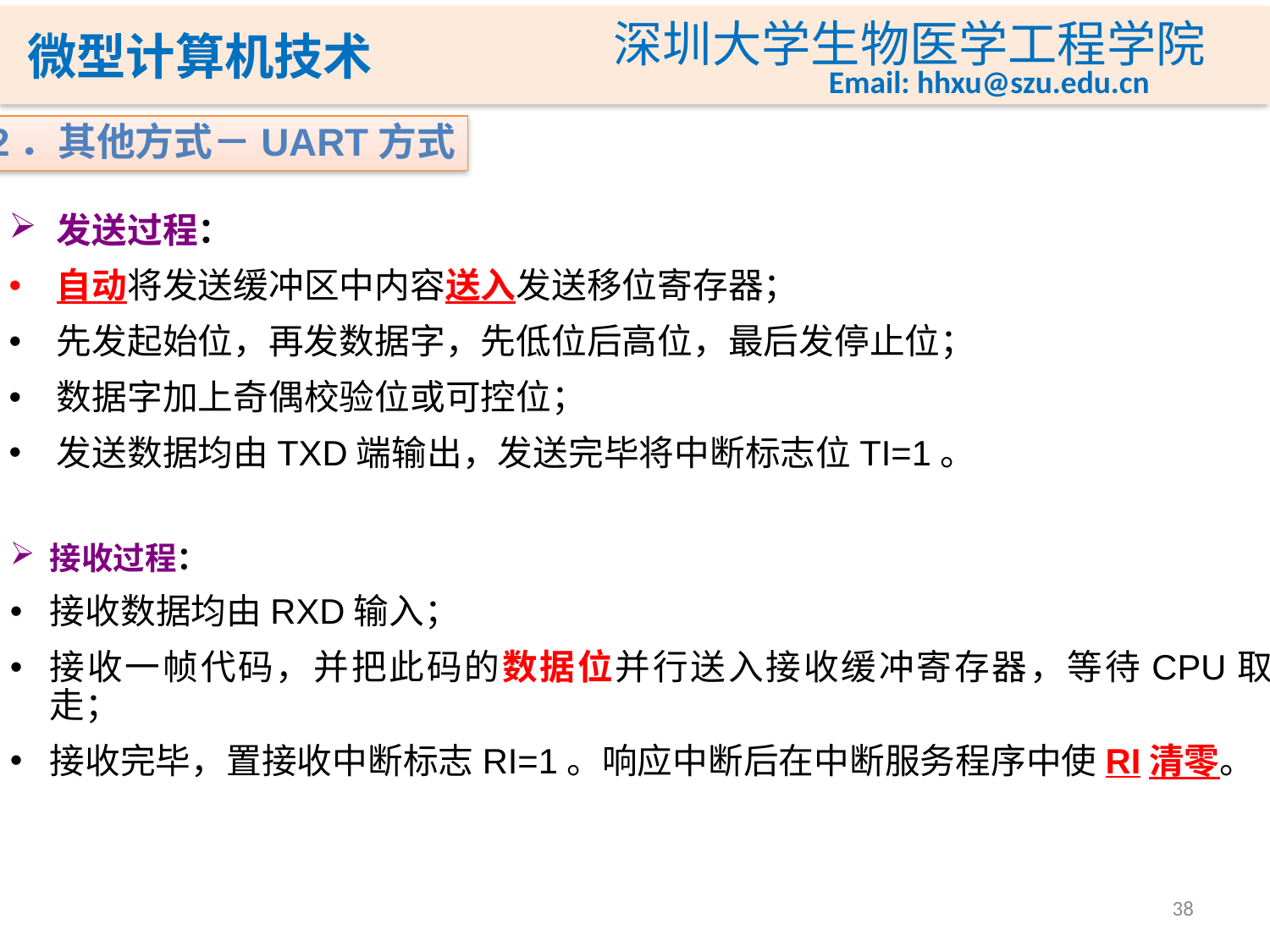

2．其他方式－UART方式
发送过程：
自动将发送缓冲区中内容送入发送移位寄存器；
先发起始位，再发数据字，先低位后高位，最后发停止位；
数据字加上奇偶校验位或可控位；
发送数据均由TXD端输出，发送完毕将中断标志位TI=1。
接收过程：
接收数据均由RXD输入；
接收一帧代码，并把此码的数据位并行送入接收缓冲寄存器，等待CPU取走；
接收完毕，置接收中断标志RI=1。响应中断后在中断服务程序中使RI清零。
38